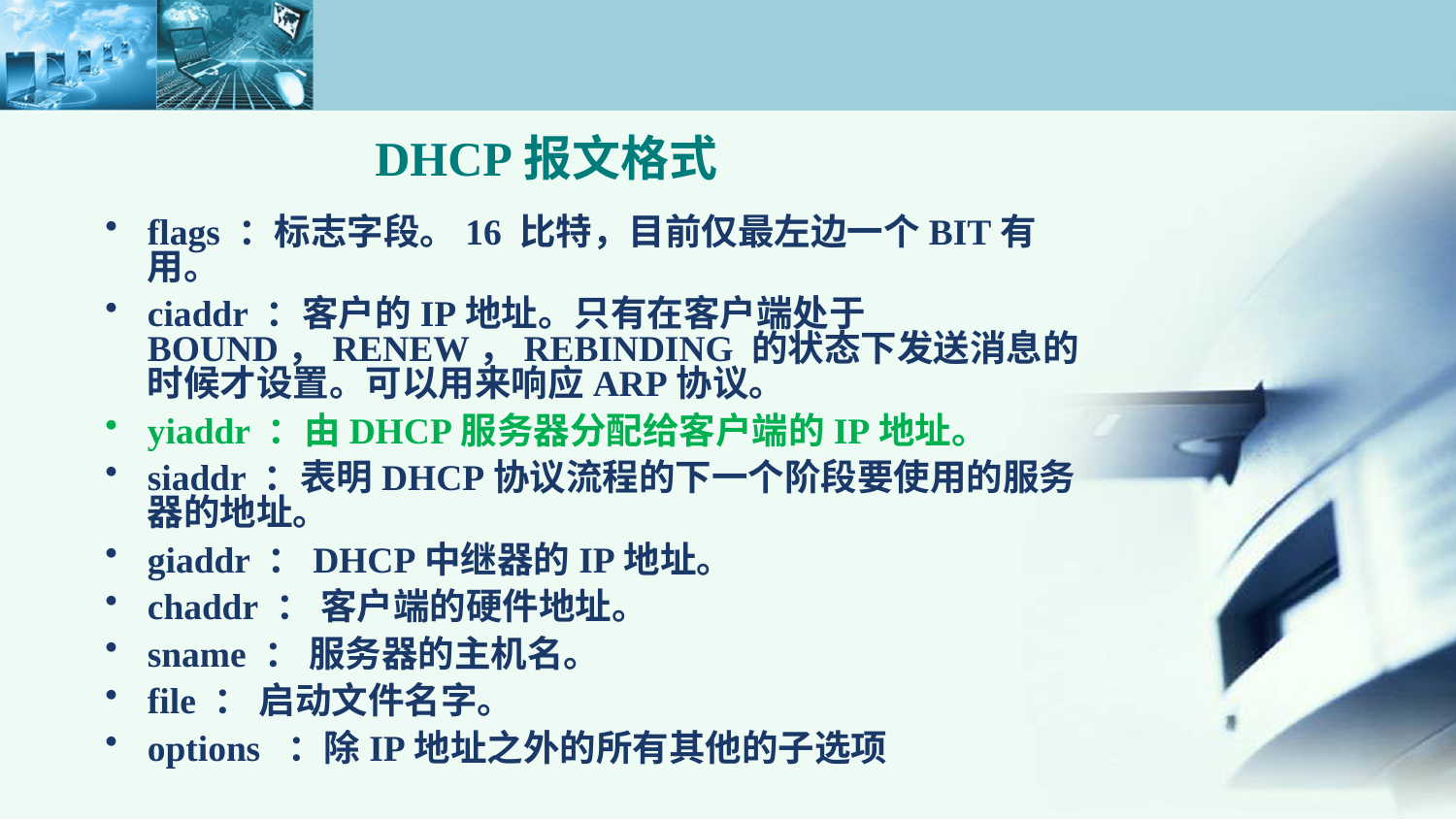

# DHCP报文格式
flags ：标志字段。16 比特，目前仅最左边一个BIT有用。
ciaddr ：客户的IP地址。只有在客户端处于BOUND，RENEW，REBINDING 的状态下发送消息的时候才设置。可以用来响应ARP协议。
yiaddr ：由DHCP服务器分配给客户端的IP地址。
siaddr ：表明DHCP协议流程的下一个阶段要使用的服务器的地址。
giaddr ：DHCP中继器的IP地址。
chaddr ： 客户端的硬件地址。
sname ： 服务器的主机名。
file ： 启动文件名字。
options  ：除IP地址之外的所有其他的子选项